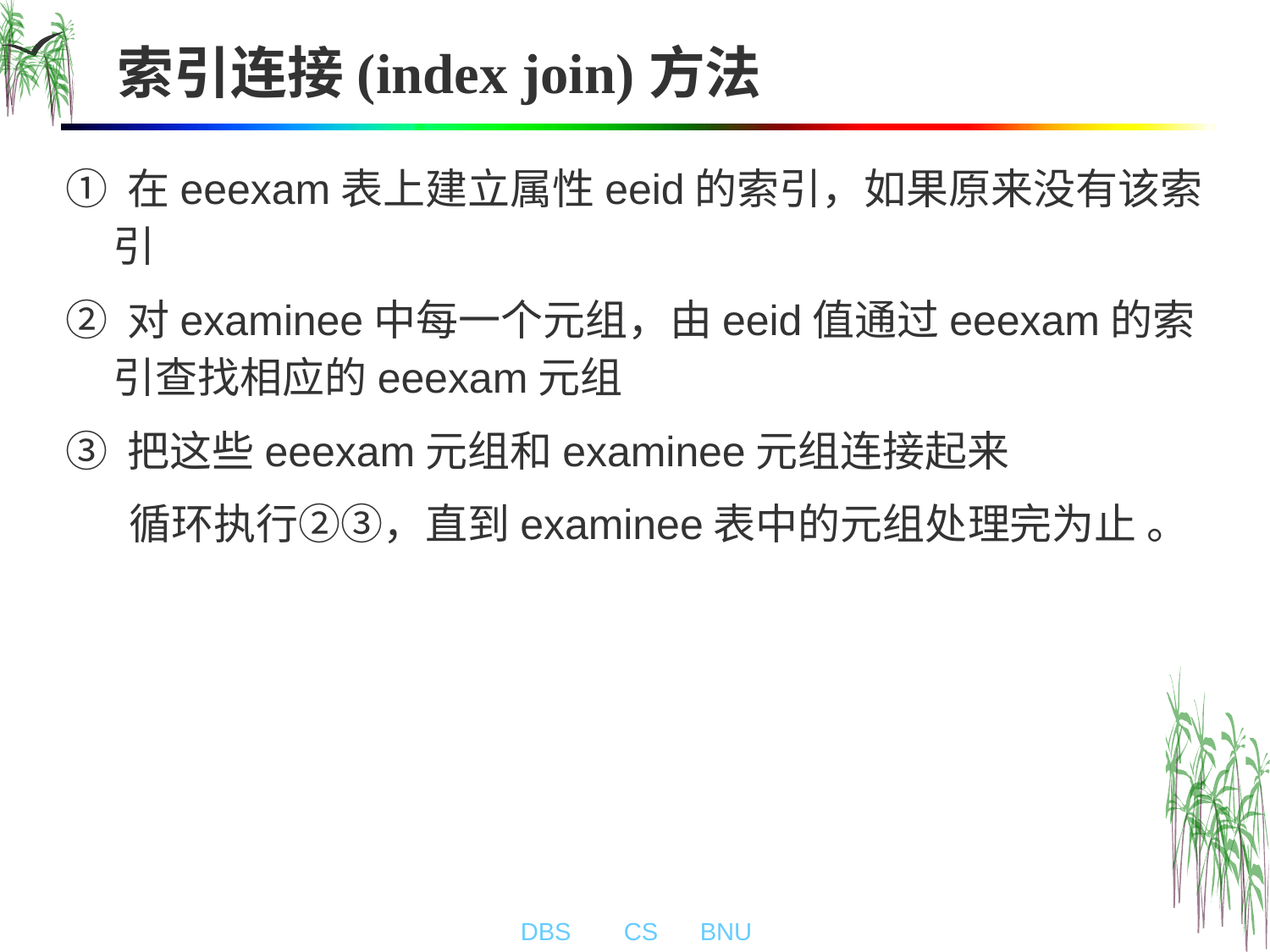

# 索引连接(index join)方法
① 在eeexam表上建立属性eeid的索引，如果原来没有该索引
② 对examinee中每一个元组，由eeid值通过eeexam的索引查找相应的eeexam元组
③ 把这些eeexam元组和examinee元组连接起来
循环执行②③，直到examinee表中的元组处理完为止 。